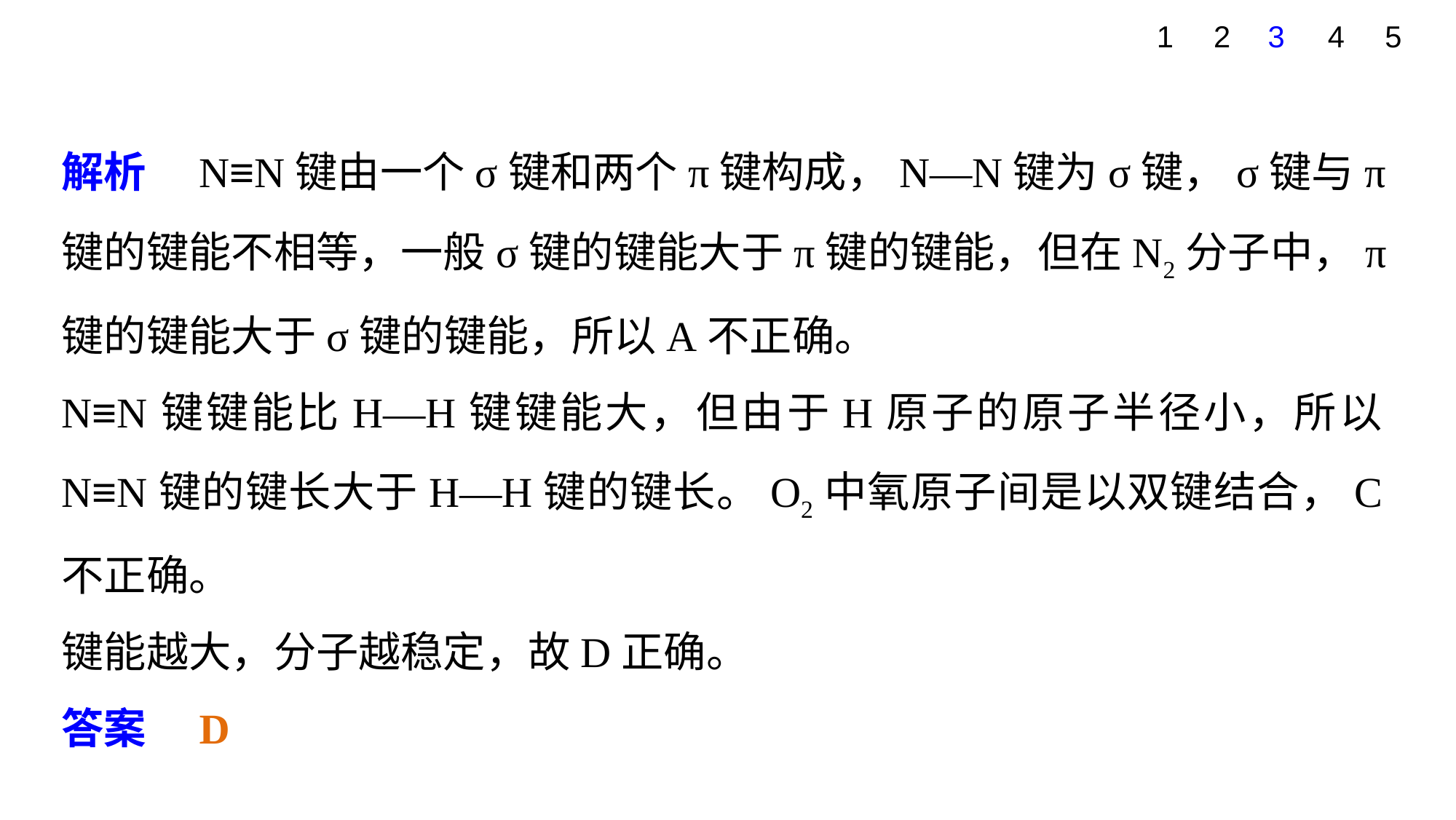

1
2
3
4
5
解析　N≡N键由一个σ键和两个π键构成，N—N键为σ键，σ键与π键的键能不相等，一般σ键的键能大于π键的键能，但在N2分子中，π键的键能大于σ键的键能，所以A不正确。
N≡N键键能比H—H键键能大，但由于H原子的原子半径小，所以N≡N键的键长大于H—H键的键长。O2中氧原子间是以双键结合，C不正确。
键能越大，分子越稳定，故D正确。
答案　D